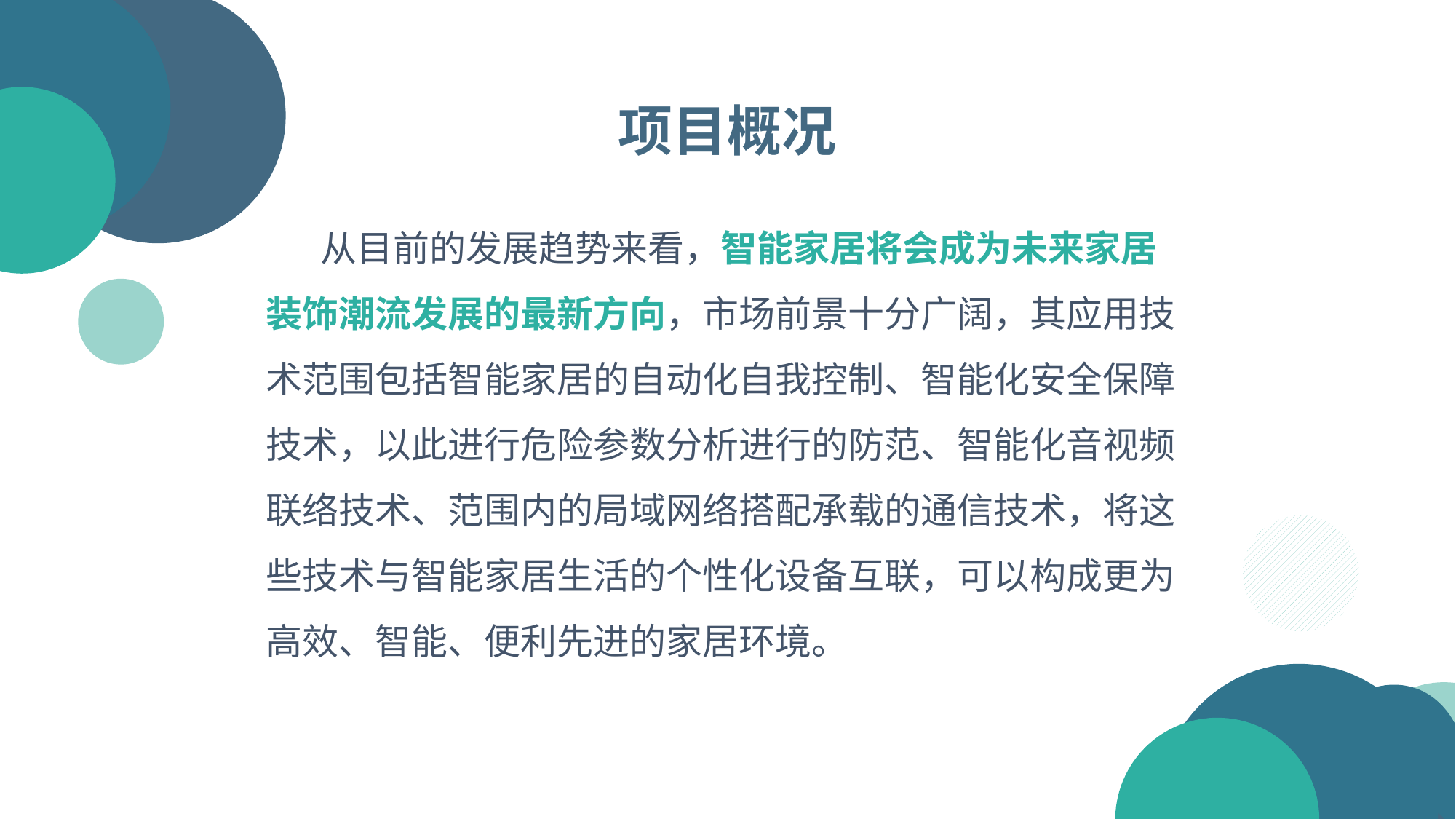

项目概况
从目前的发展趋势来看，智能家居将会成为未来家居装饰潮流发展的最新方向，市场前景十分广阔，其应用技术范围包括智能家居的自动化自我控制、智能化安全保障技术，以此进行危险参数分析进行的防范、智能化音视频联络技术、范围内的局域网络搭配承载的通信技术，将这些技术与智能家居生活的个性化设备互联，可以构成更为高效、智能、便利先进的家居环境。